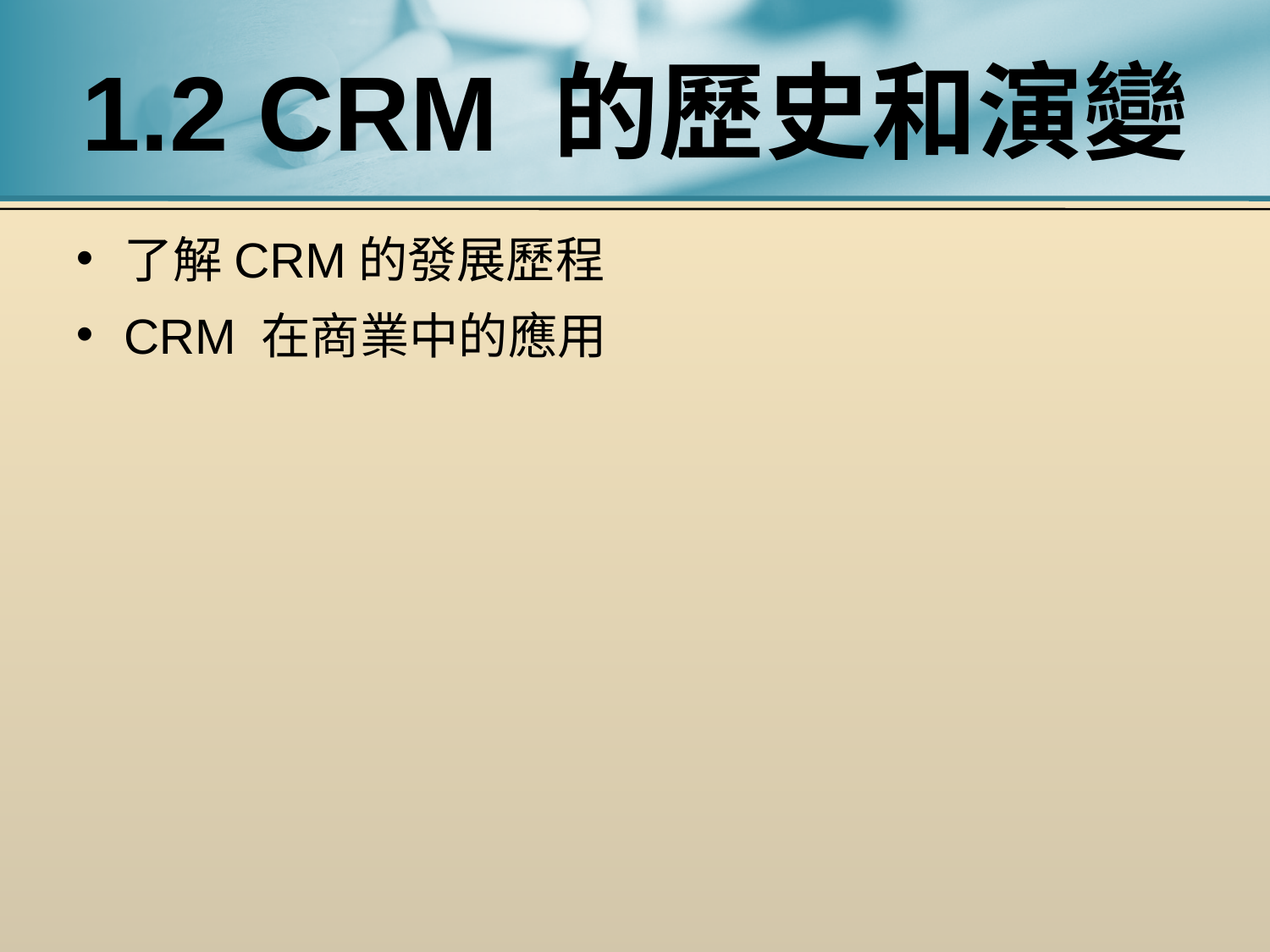

# 1.2 CRM 的歷史和演變
了解CRM的發展歷程
CRM 在商業中的應用